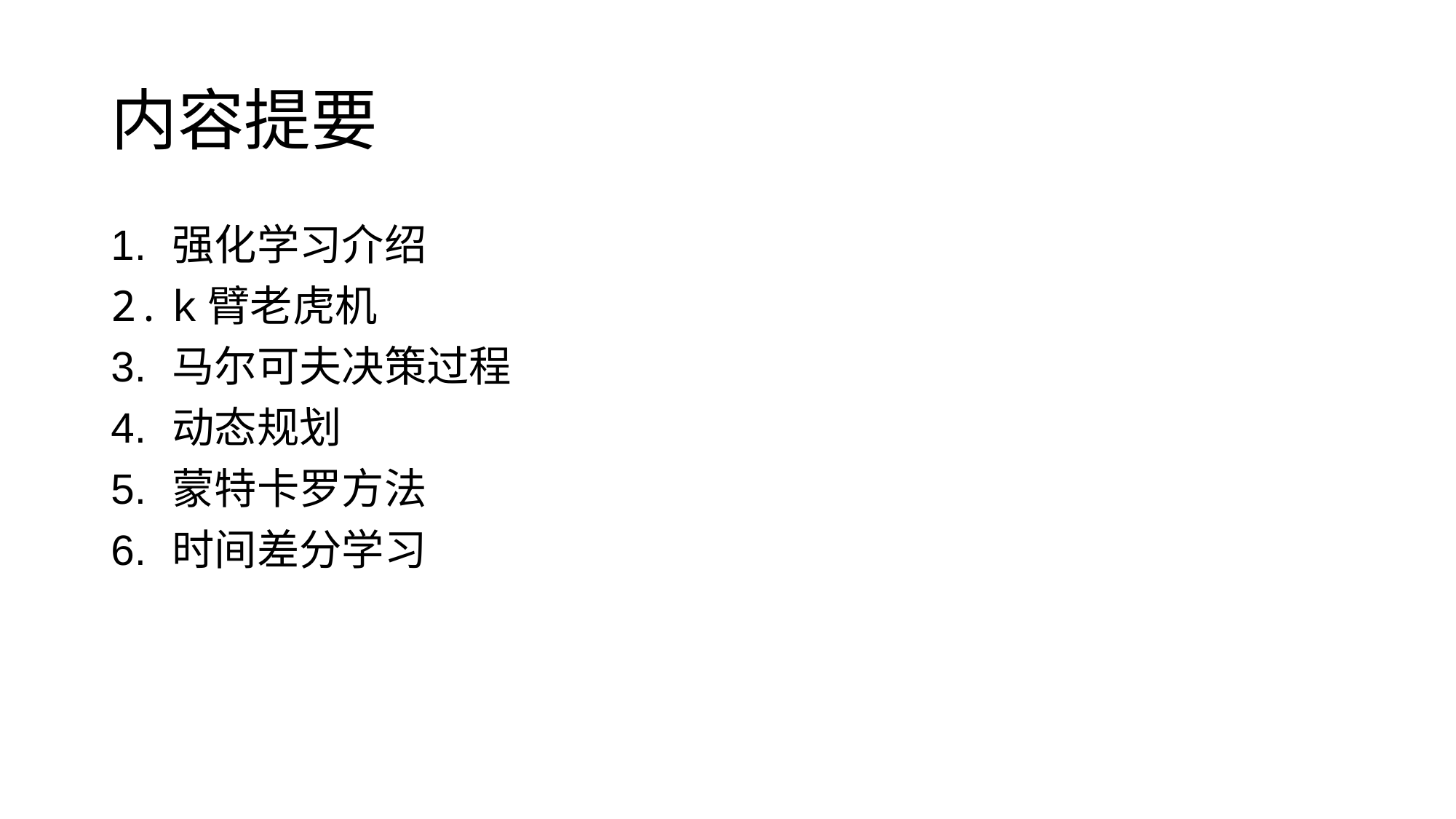

# 内容提要
强化学习介绍
k臂老虎机
马尔可夫决策过程
动态规划
蒙特卡罗方法
时间差分学习